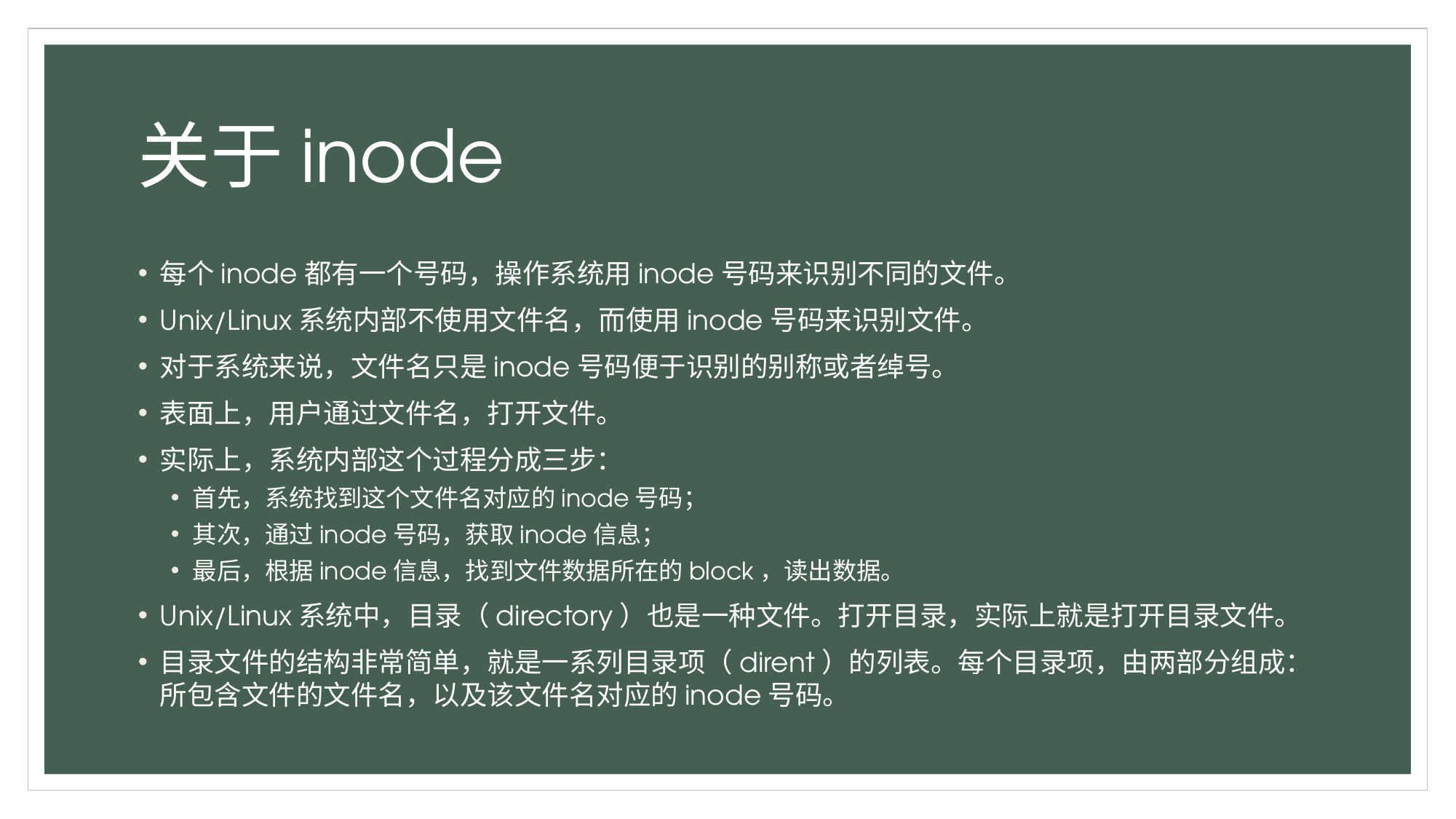

# 关于inode
每个inode都有一个号码，操作系统用inode号码来识别不同的文件。
Unix/Linux系统内部不使用文件名，而使用inode号码来识别文件。
对于系统来说，文件名只是inode号码便于识别的别称或者绰号。
表面上，用户通过文件名，打开文件。
实际上，系统内部这个过程分成三步：
首先，系统找到这个文件名对应的inode号码；
其次，通过inode号码，获取inode信息；
最后，根据inode信息，找到文件数据所在的block，读出数据。
Unix/Linux系统中，目录（directory）也是一种文件。打开目录，实际上就是打开目录文件。
目录文件的结构非常简单，就是一系列目录项（dirent）的列表。每个目录项，由两部分组成：所包含文件的文件名，以及该文件名对应的inode号码。